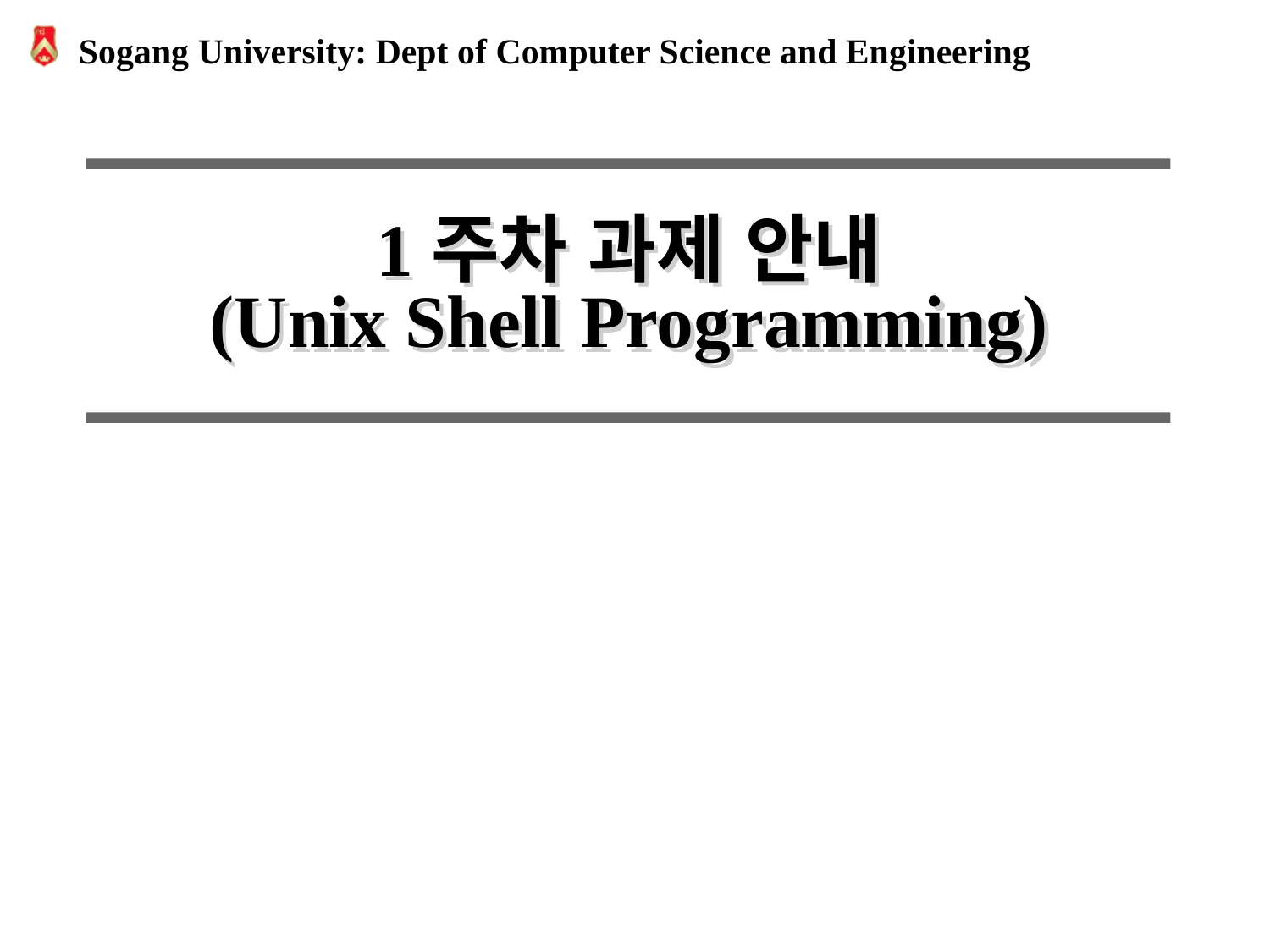

# 1주차 과제 안내 (Unix Shell Programming)